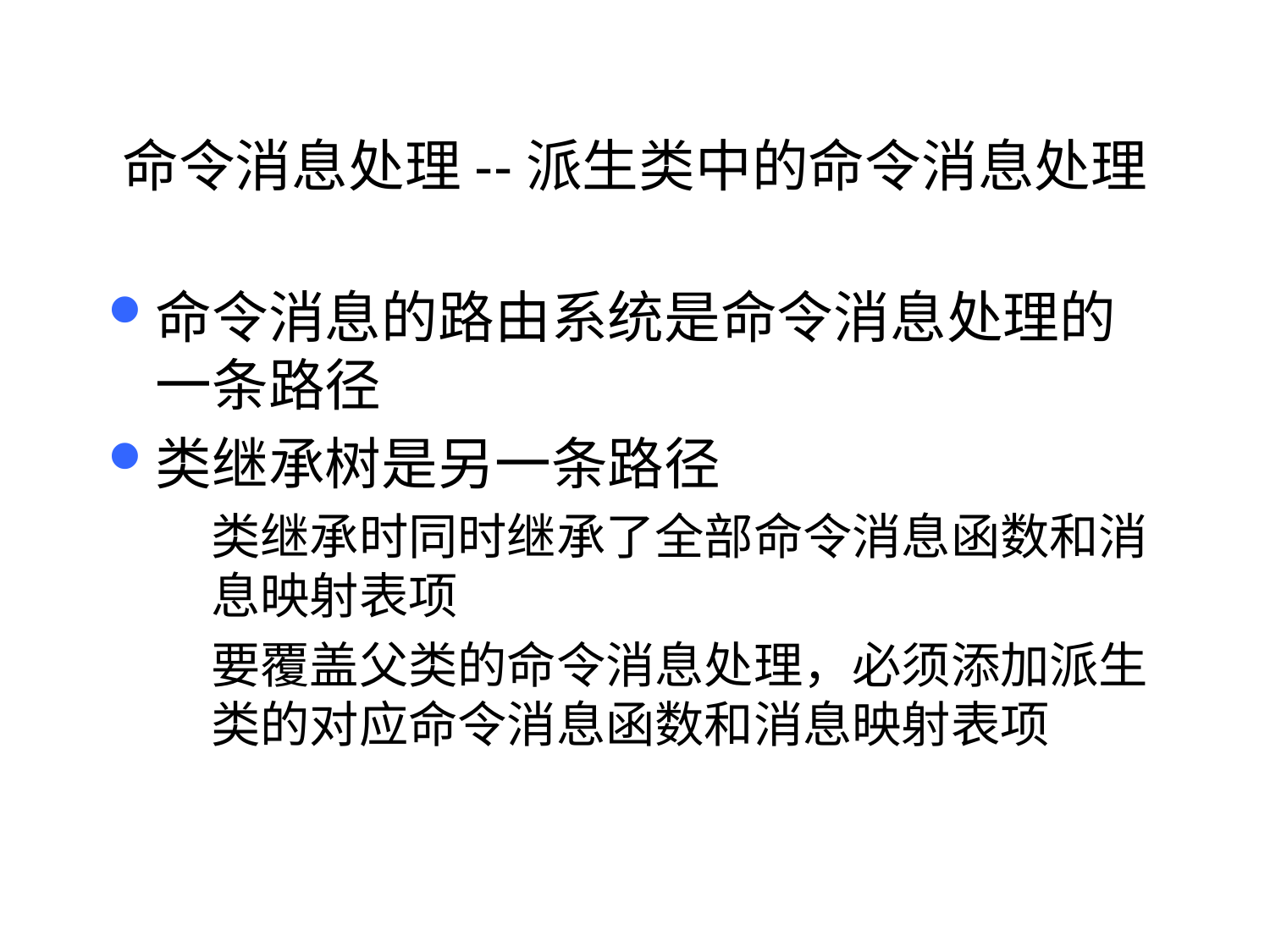

# 命令消息处理--派生类中的命令消息处理
命令消息的路由系统是命令消息处理的一条路径
类继承树是另一条路径
类继承时同时继承了全部命令消息函数和消息映射表项
要覆盖父类的命令消息处理，必须添加派生类的对应命令消息函数和消息映射表项
98